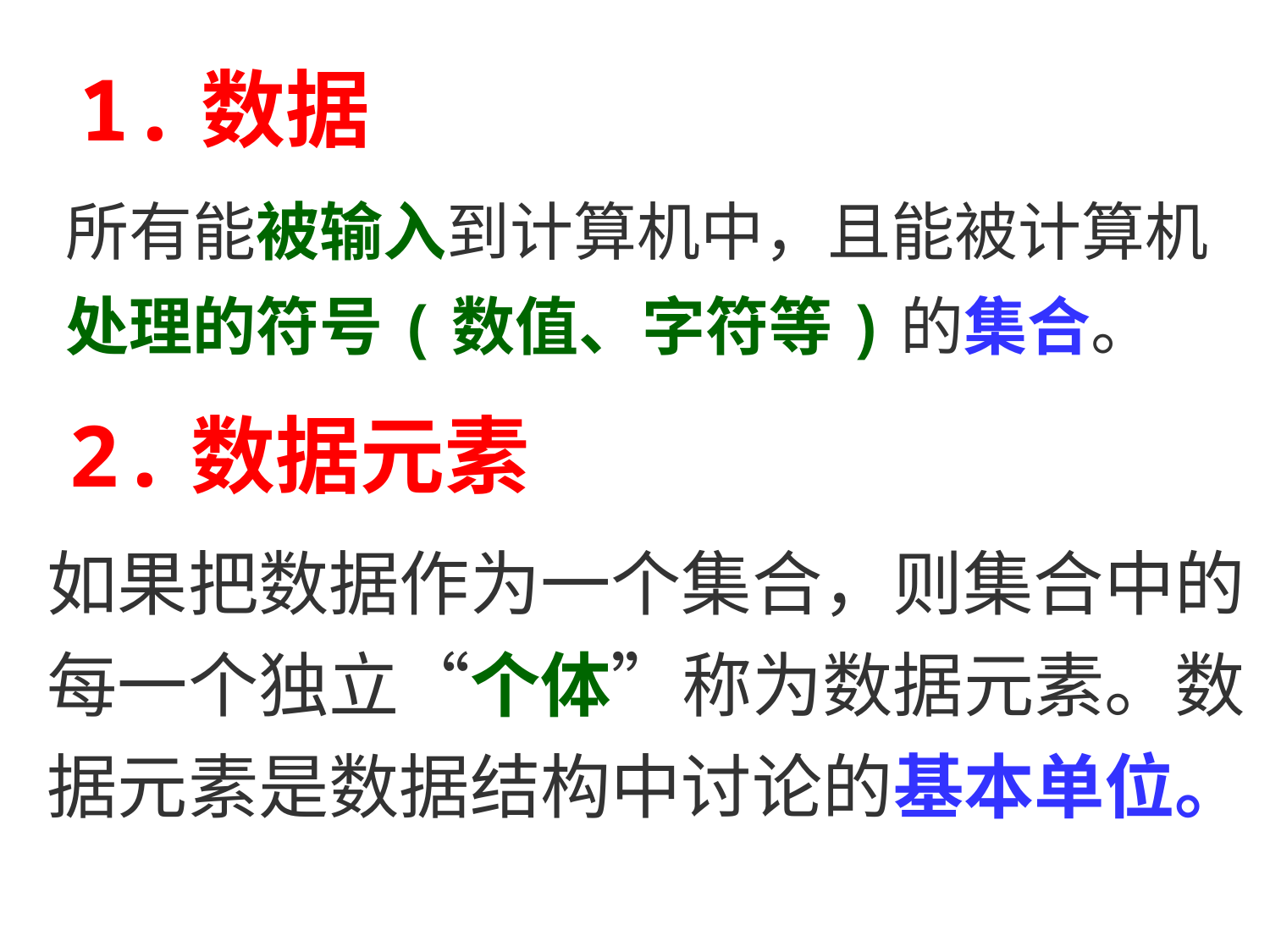

1.数据
所有能被输入到计算机中，且能被计算机处理的符号(数值、字符等)的集合。
2.数据元素
如果把数据作为一个集合，则集合中的每一个独立“个体”称为数据元素。数据元素是数据结构中讨论的基本单位。